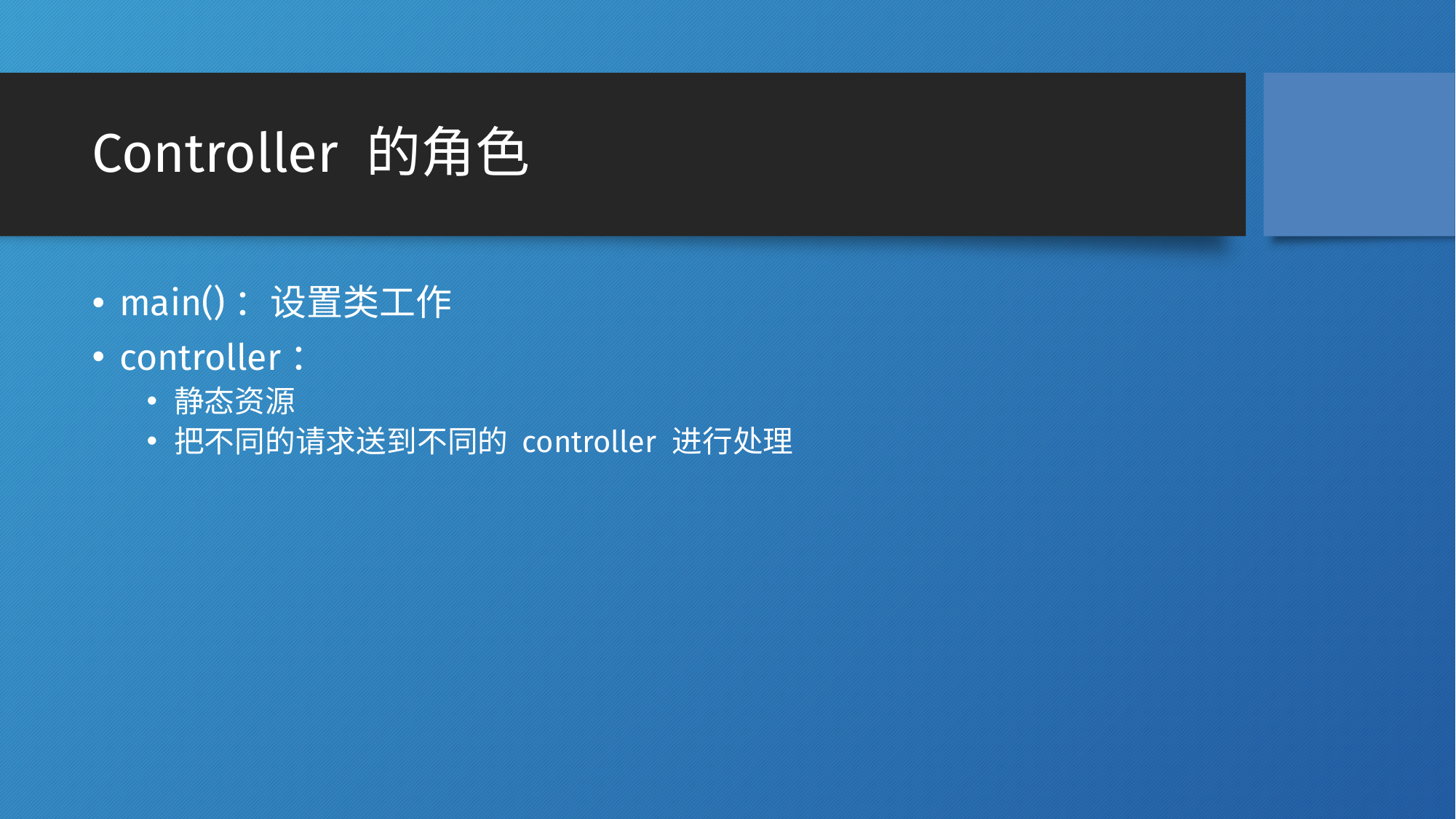

# Controller 的角色
main()：设置类工作
controller：
静态资源
把不同的请求送到不同的 controller 进行处理